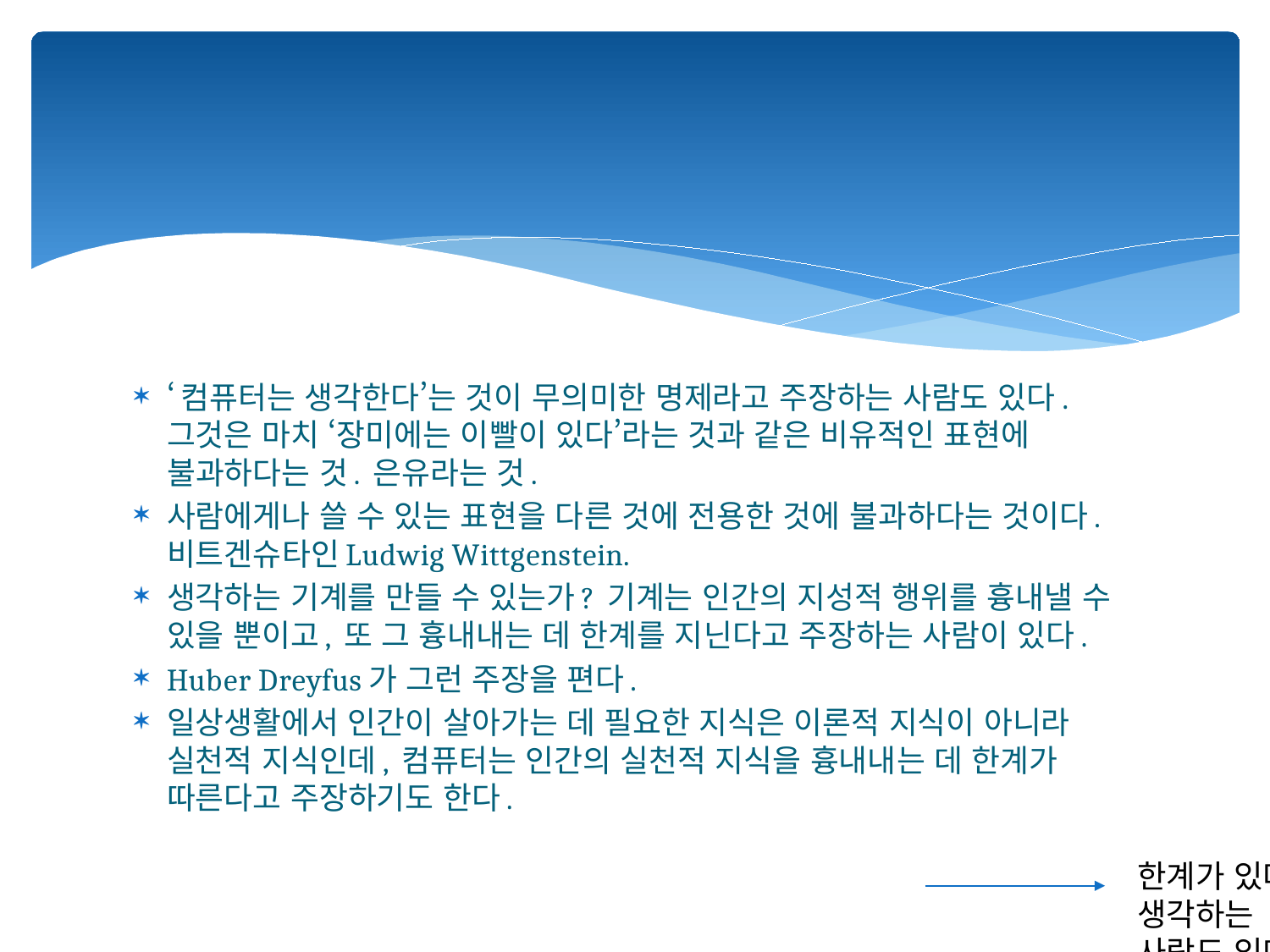

#
‘컴퓨터는 생각한다’는 것이 무의미한 명제라고 주장하는 사람도 있다. 그것은 마치 ‘장미에는 이빨이 있다’라는 것과 같은 비유적인 표현에 불과하다는 것. 은유라는 것.
사람에게나 쓸 수 있는 표현을 다른 것에 전용한 것에 불과하다는 것이다. 비트겐슈타인Ludwig Wittgenstein.
생각하는 기계를 만들 수 있는가? 기계는 인간의 지성적 행위를 흉내낼 수 있을 뿐이고, 또 그 흉내내는 데 한계를 지닌다고 주장하는 사람이 있다.
Huber Dreyfus가 그런 주장을 편다.
일상생활에서 인간이 살아가는 데 필요한 지식은 이론적 지식이 아니라 실천적 지식인데, 컴퓨터는 인간의 실천적 지식을 흉내내는 데 한계가 따른다고 주장하기도 한다.

한계가 있다고 생각하는 사람도 있다.